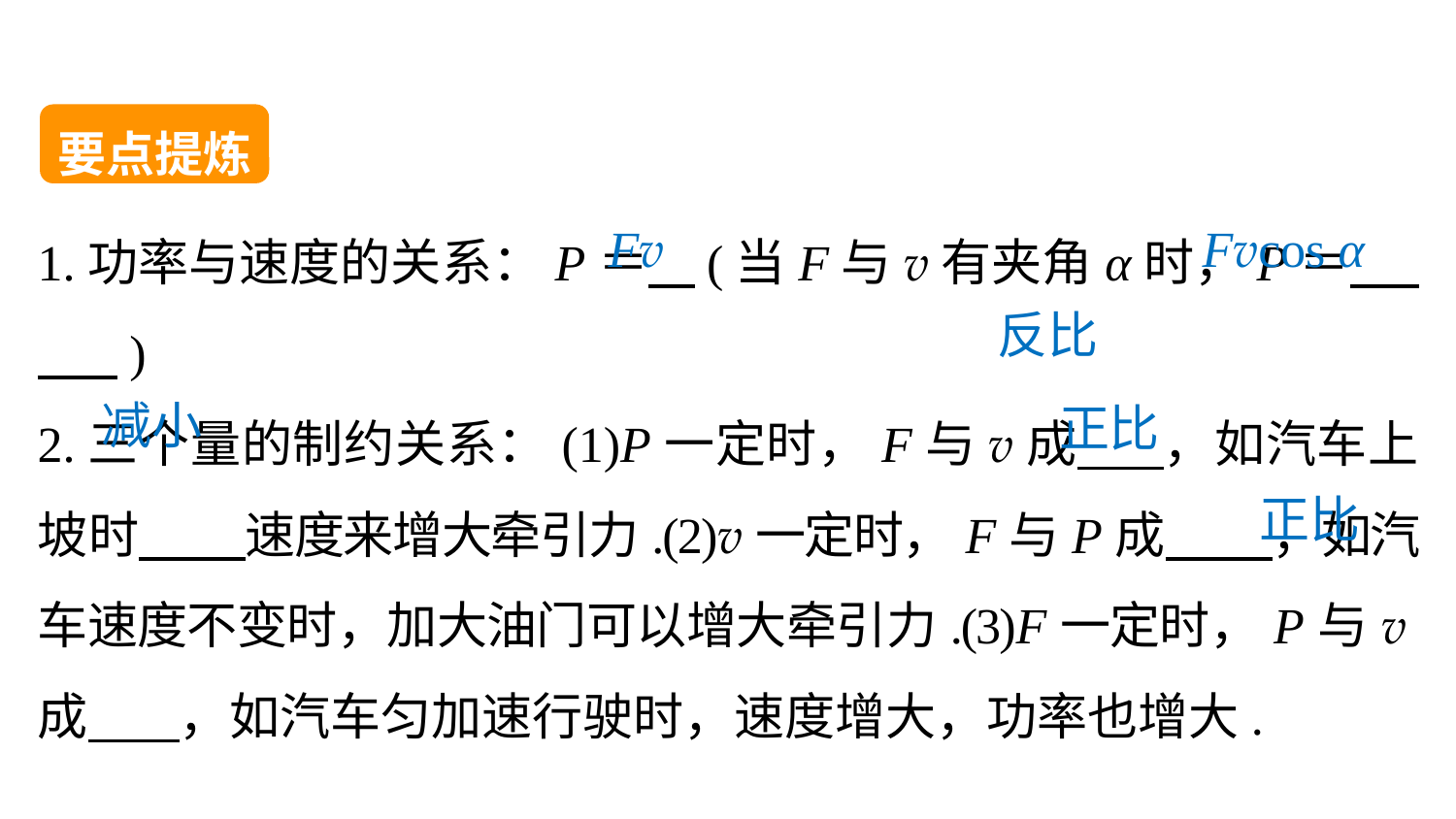

要点提炼
1.功率与速度的关系：P＝    (当F与v有夹角α时，P＝              )
2.三个量的制约关系：(1)P一定时，F与v成       ，如汽车上坡时         速度来增大牵引力.(2)v一定时，F与P成         ，如汽车速度不变时，加大油门可以增大牵引力.(3)F一定时，P与v成        ，如汽车匀加速行驶时，速度增大，功率也增大.
Fv
Fvcos α
反比
减小
正比
正比